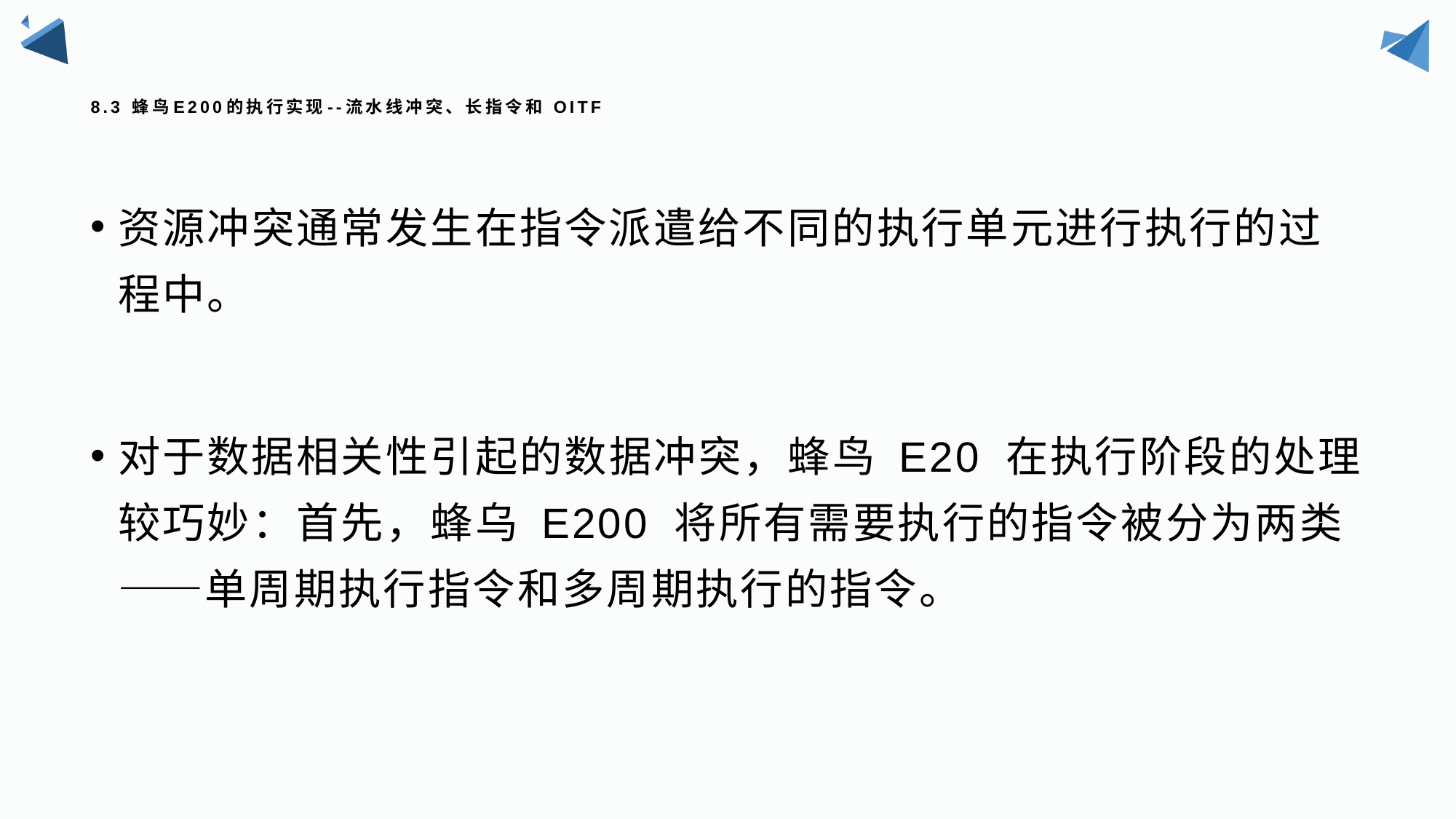

# 8.3 蜂鸟E200的执行实现--流水线冲突、长指令和 OITF

资源冲突通常发生在指令派遣给不同的执行单元进行执行的过程中。

对于数据相关性引起的数据冲突，蜂鸟 E20 在执行阶段的处理 较巧妙：首先，蜂乌 E200 将所有需要执行的指令被分为两类——单周期执行指令和多周期执行的指令。